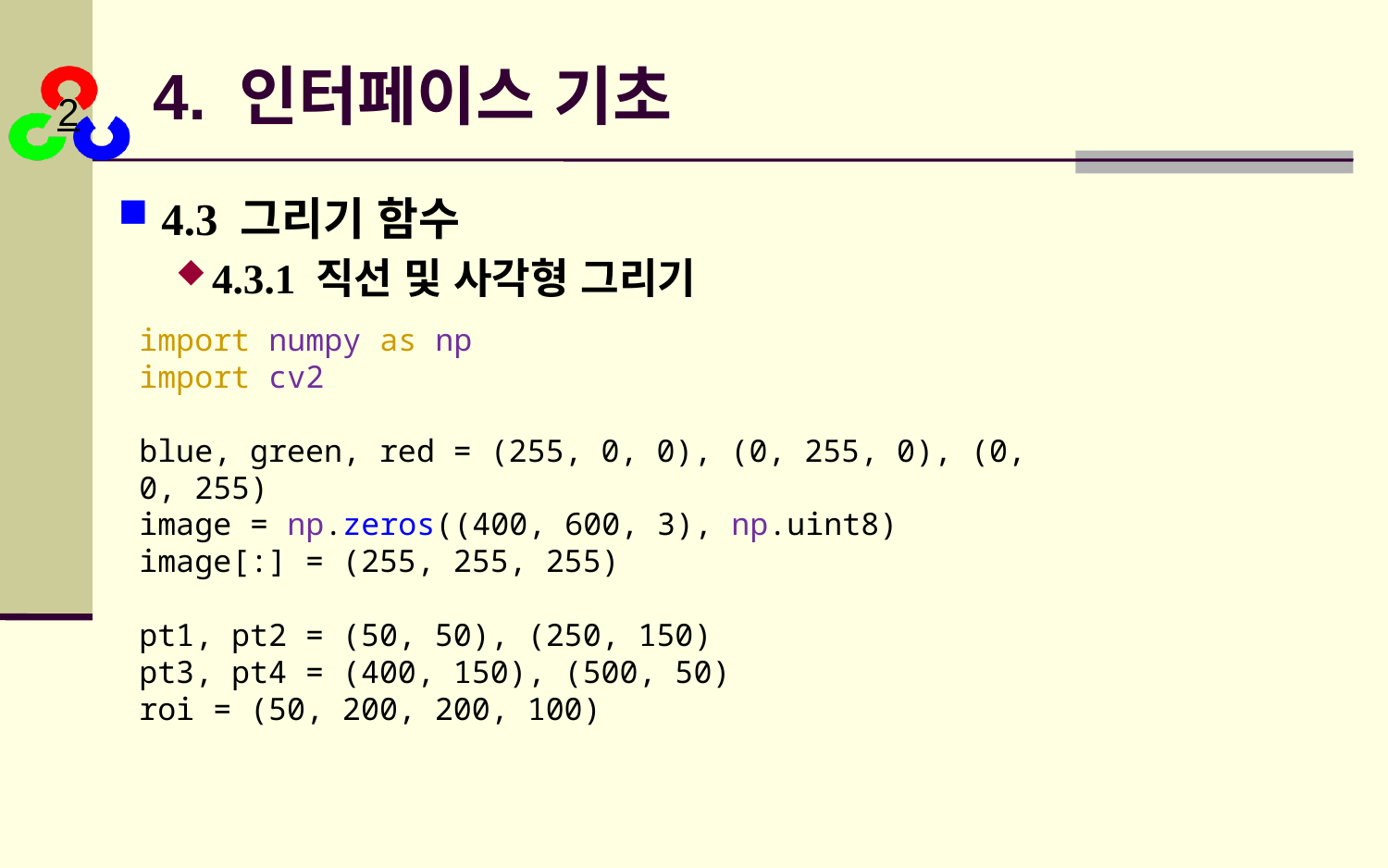

# 4. 인터페이스 기초
4.3 그리기 함수
4.3.1 직선 및 사각형 그리기
import numpy as np
import cv2
blue, green, red = (255, 0, 0), (0, 255, 0), (0, 0, 255)
image = np.zeros((400, 600, 3), np.uint8)
image[:] = (255, 255, 255)
pt1, pt2 = (50, 50), (250, 150)
pt3, pt4 = (400, 150), (500, 50)
roi = (50, 200, 200, 100)